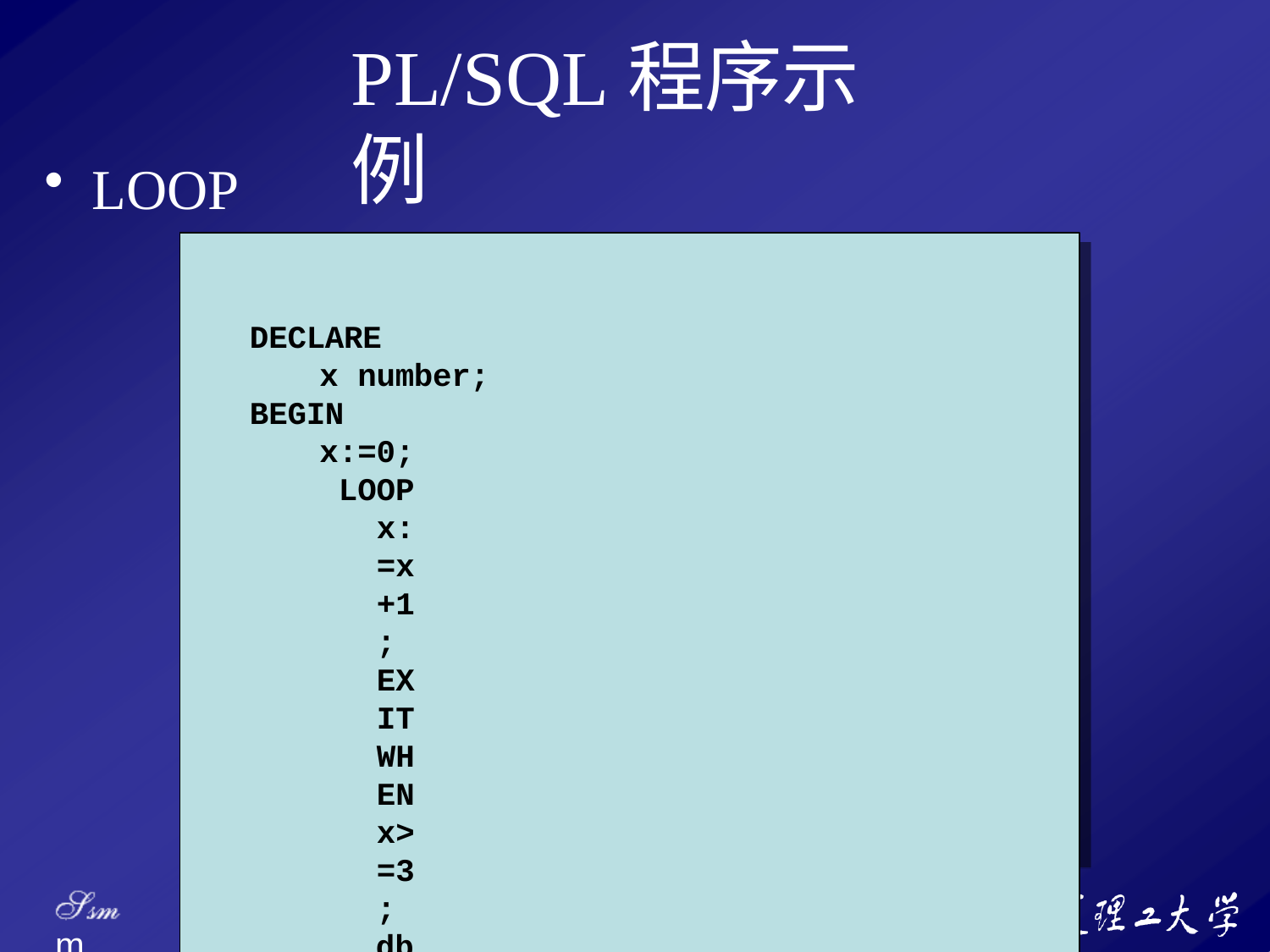

# PL/SQL程序示例
LOOP

DECLARE
x number;
BEGIN
x:=0;  LOOP
x:=x+1;
EXIT WHEN x>=3;
dbms_output.put_line( '内:x='||x );
END LOOP;
dbms_output.put_line('外:x='||x);
END;
/

Ssm